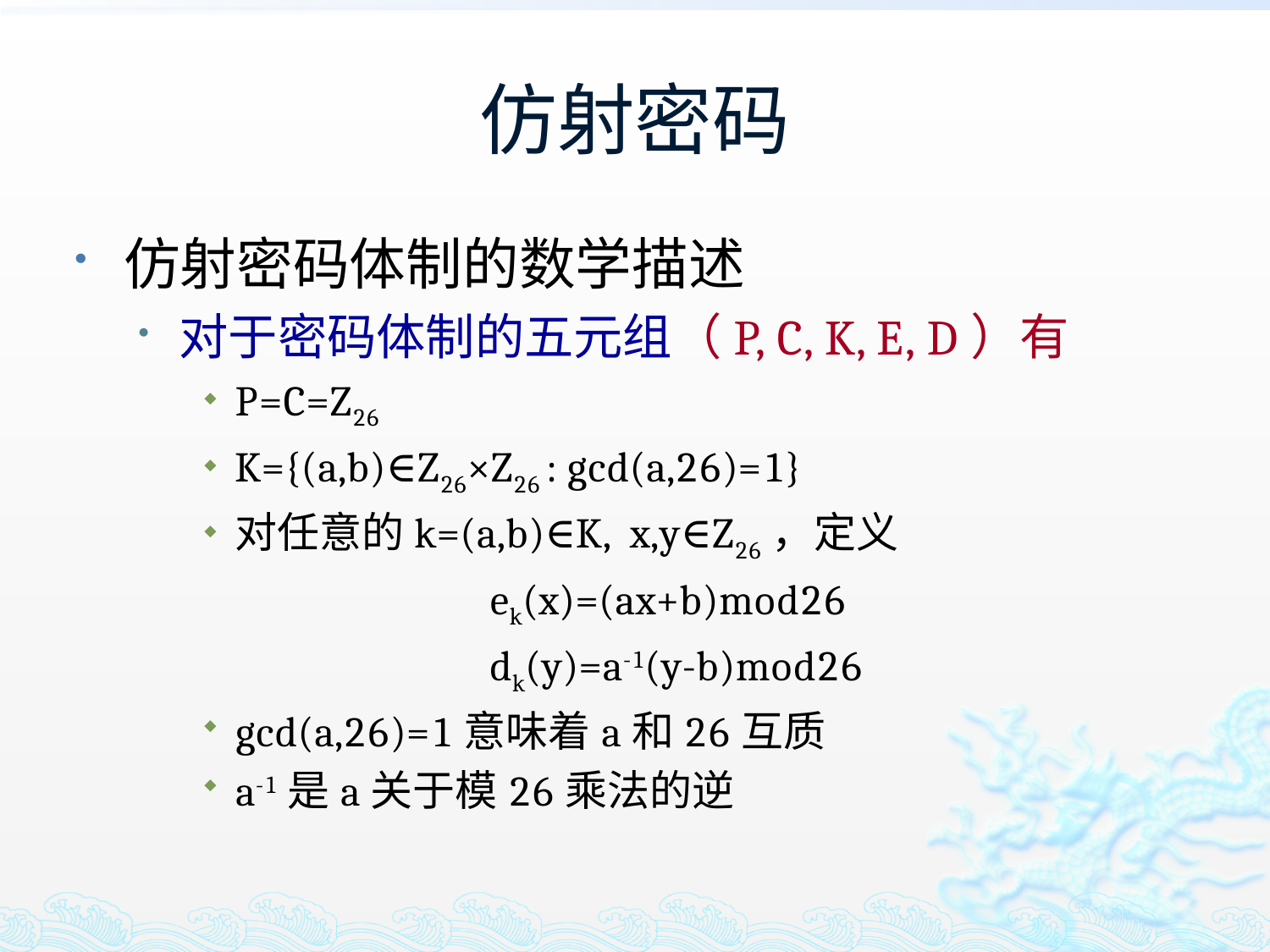

# 仿射密码
仿射密码体制的数学描述
对于密码体制的五元组（P, C, K, E, D）有
P=C=Z26
K={(a,b)∈Z26×Z26 : gcd(a,26)=1}
对任意的k=(a,b)∈K,  x,y∈Z26，定义
			ek(x)=(ax+b)mod26
			dk(y)=a-1(y-b)mod26
gcd(a,26)=1意味着a和26互质
a-1是a关于模26乘法的逆